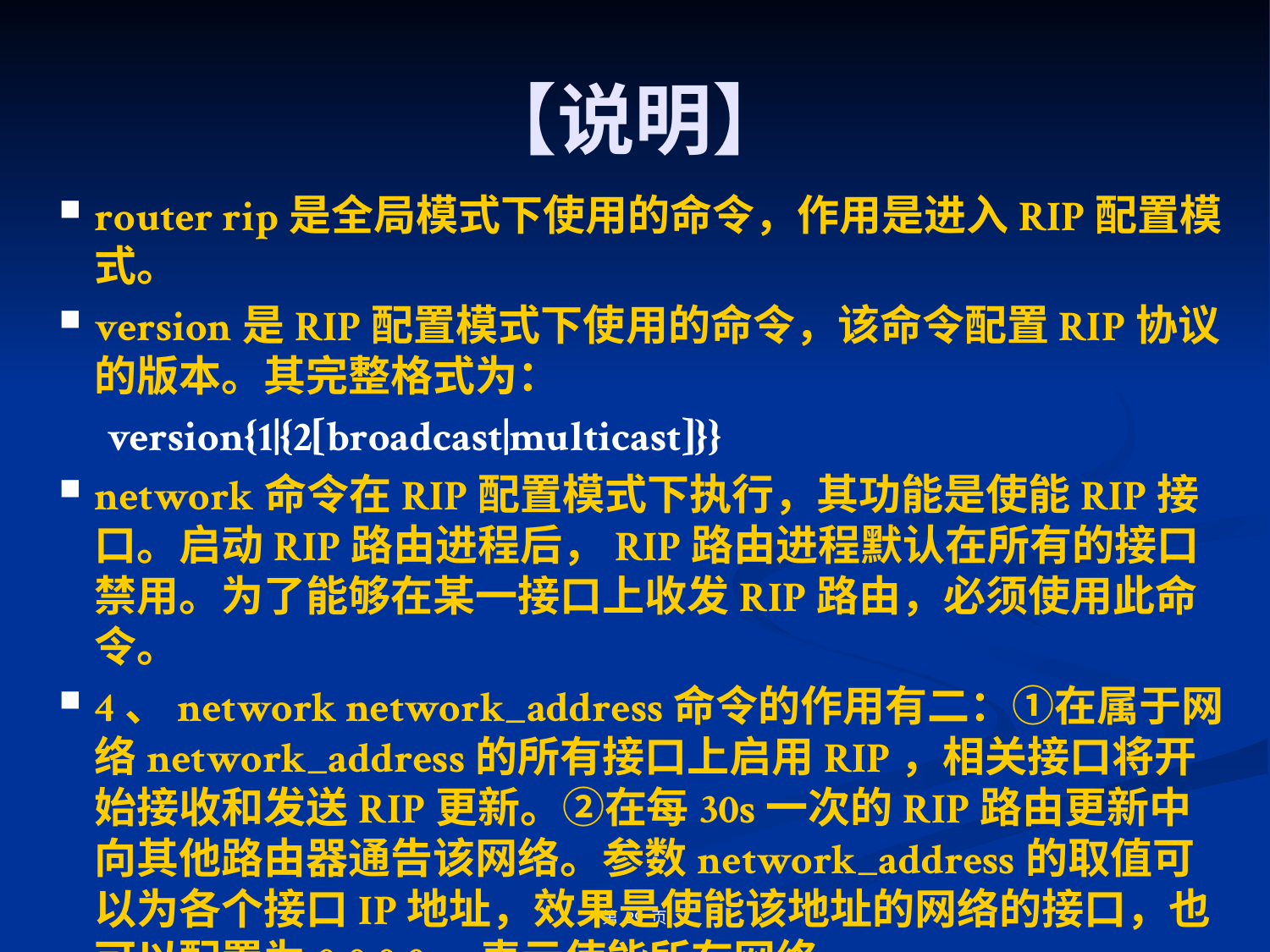

# 【说明】
router rip是全局模式下使用的命令，作用是进入RIP配置模式。
version是RIP配置模式下使用的命令，该命令配置RIP协议的版本。其完整格式为：
version{1|{2[broadcast|multicast]}}
network命令在RIP配置模式下执行，其功能是使能RIP接口。启动RIP路由进程后，RIP路由进程默认在所有的接口禁用。为了能够在某一接口上收发RIP路由，必须使用此命令。
4、network network_address命令的作用有二：①在属于网络network_address的所有接口上启用RIP，相关接口将开始接收和发送RIP更新。②在每30s一次的RIP路由更新中向其他路由器通告该网络。参数network_address的取值可以为各个接口IP地址，效果是使能该地址的网络的接口，也可以配置为0.0.0.0，表示使能所有网络。
第 29 页